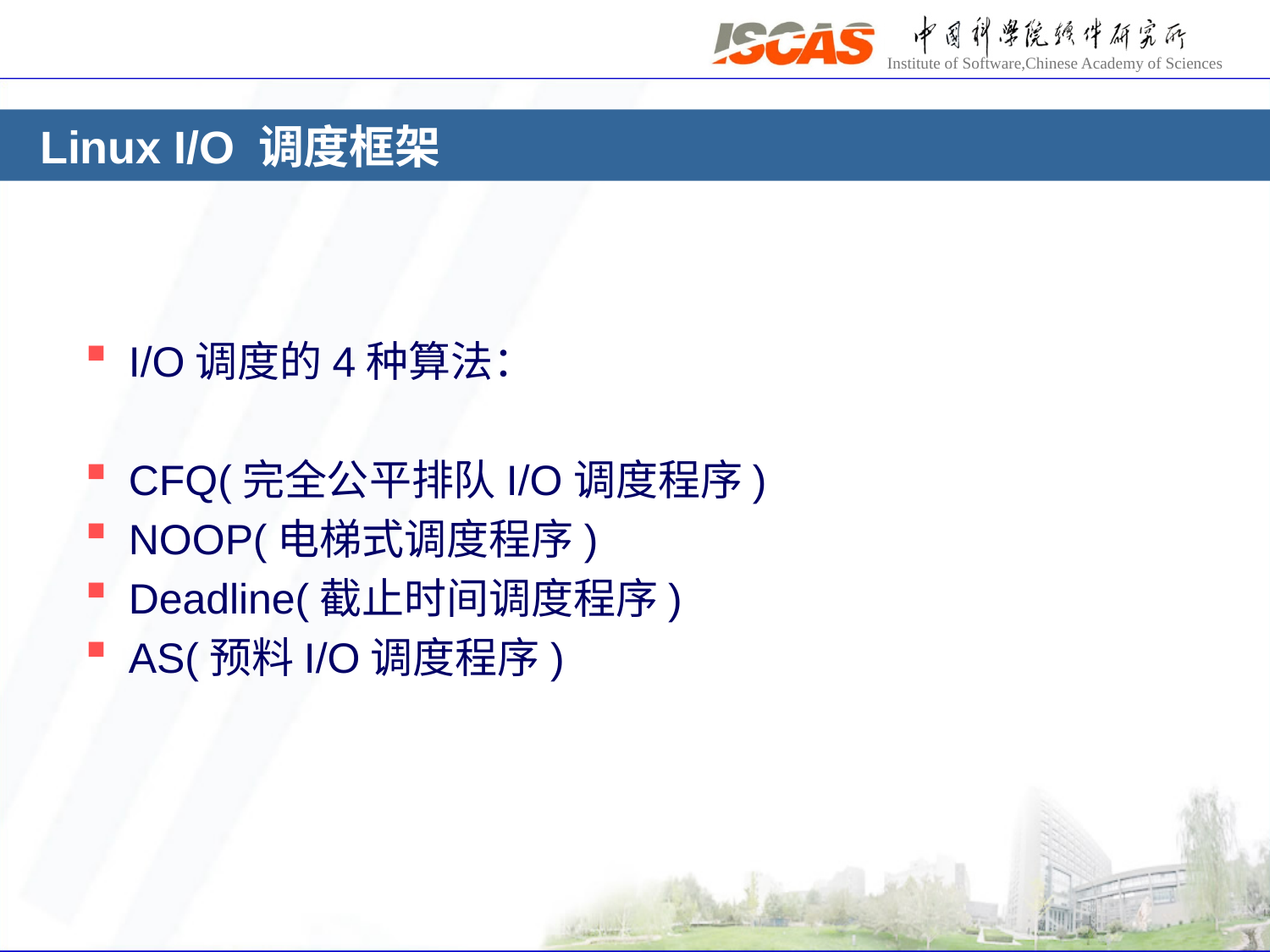

# Linux I/O 调度框架
I/O调度的4种算法：

CFQ(完全公平排队I/O调度程序)
NOOP(电梯式调度程序)
Deadline(截止时间调度程序)
AS(预料I/O调度程序)